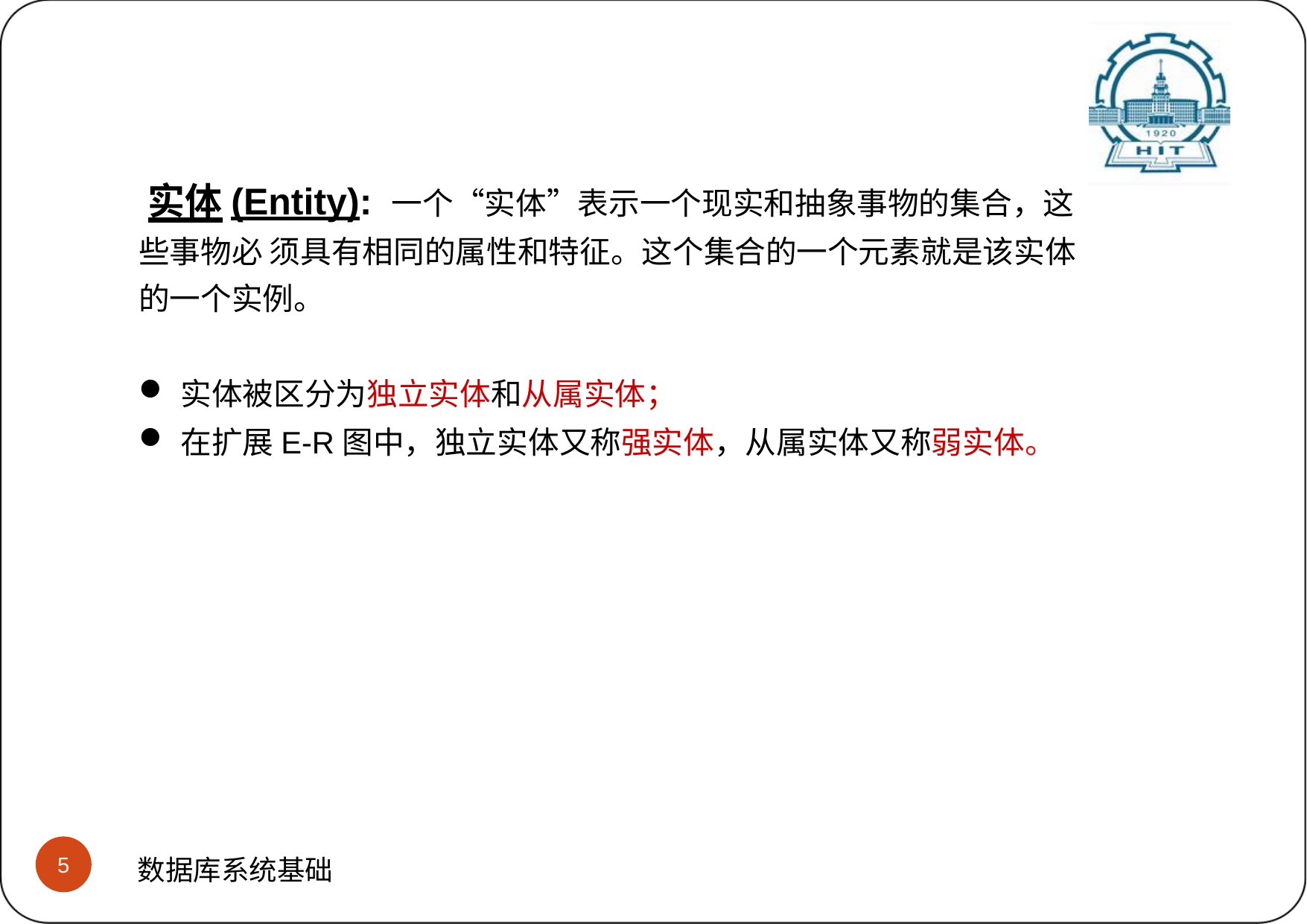

# IDEF1x-两种实体的区分 (1)实体的概念
实体(Entity): 一个“实体”表示一个现实和抽象事物的集合，这些事物必 须具有相同的属性和特征。这个集合的一个元素就是该实体的一个实例。

实体被区分为独立实体和从属实体；
在扩展E-R图中，独立实体又称强实体，从属实体又称弱实体。